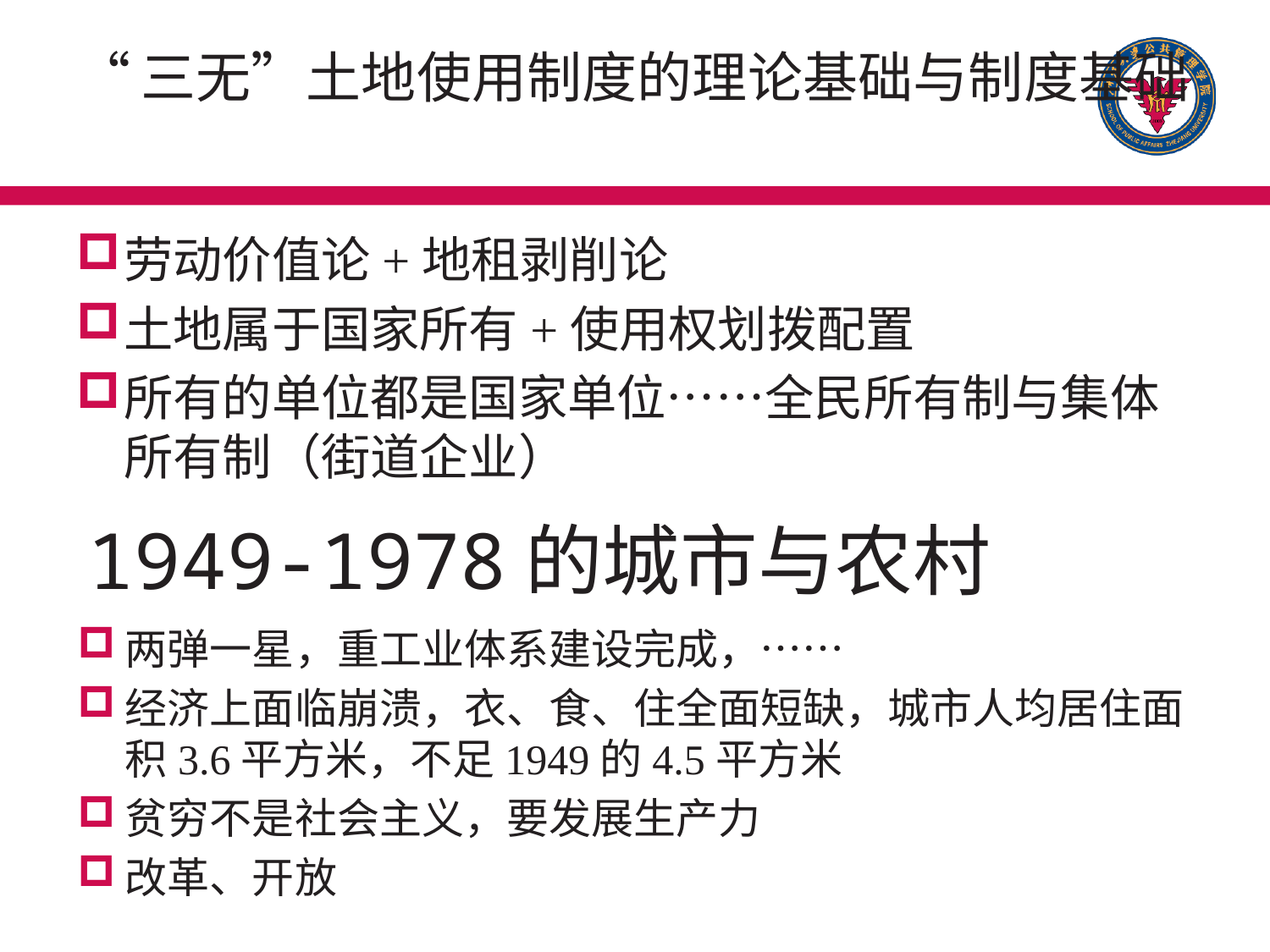

# “三无”土地使用制度的理论基础与制度基础
劳动价值论+地租剥削论
土地属于国家所有+使用权划拨配置
所有的单位都是国家单位……全民所有制与集体所有制（街道企业）

1949-1978的城市与农村
两弹一星，重工业体系建设完成，……
经济上面临崩溃，衣、食、住全面短缺，城市人均居住面积3.6平方米，不足1949的4.5平方米
贫穷不是社会主义，要发展生产力
改革、开放